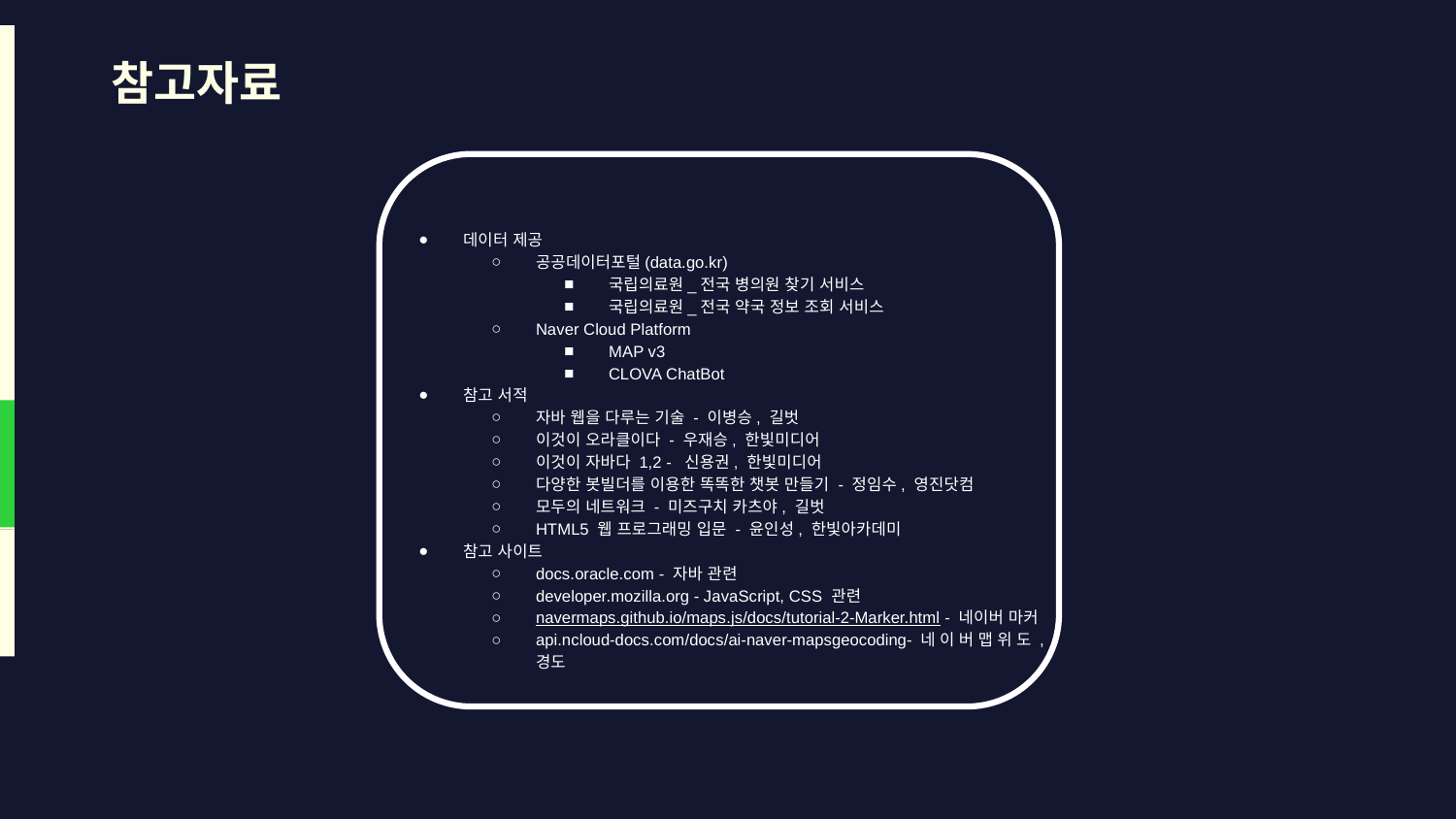

# 참고자료

데이터 제공
공공데이터포털(data.go.kr)
국립의료원_전국 병의원 찾기 서비스
국립의료원_전국 약국 정보 조회 서비스
Naver Cloud Platform
MAP v3
CLOVA ChatBot
참고 서적
자바 웹을 다루는 기술 - 이병승, 길벗
이것이 오라클이다 - 우재승, 한빛미디어
이것이 자바다 1,2 -  신용권, 한빛미디어
다양한 봇빌더를 이용한 똑똑한 챗봇 만들기 - 정임수, 영진닷컴
모두의 네트워크 - 미즈구치 카츠야, 길벗
HTML5 웹 프로그래밍 입문 - 윤인성, 한빛아카데미
참고 사이트
docs.oracle.com - 자바 관련
developer.mozilla.org - JavaScript, CSS 관련
navermaps.github.io/maps.js/docs/tutorial-2-Marker.html - 네이버 마커
api.ncloud-docs.com/docs/ai-naver-mapsgeocoding-네이버맵위도,경도